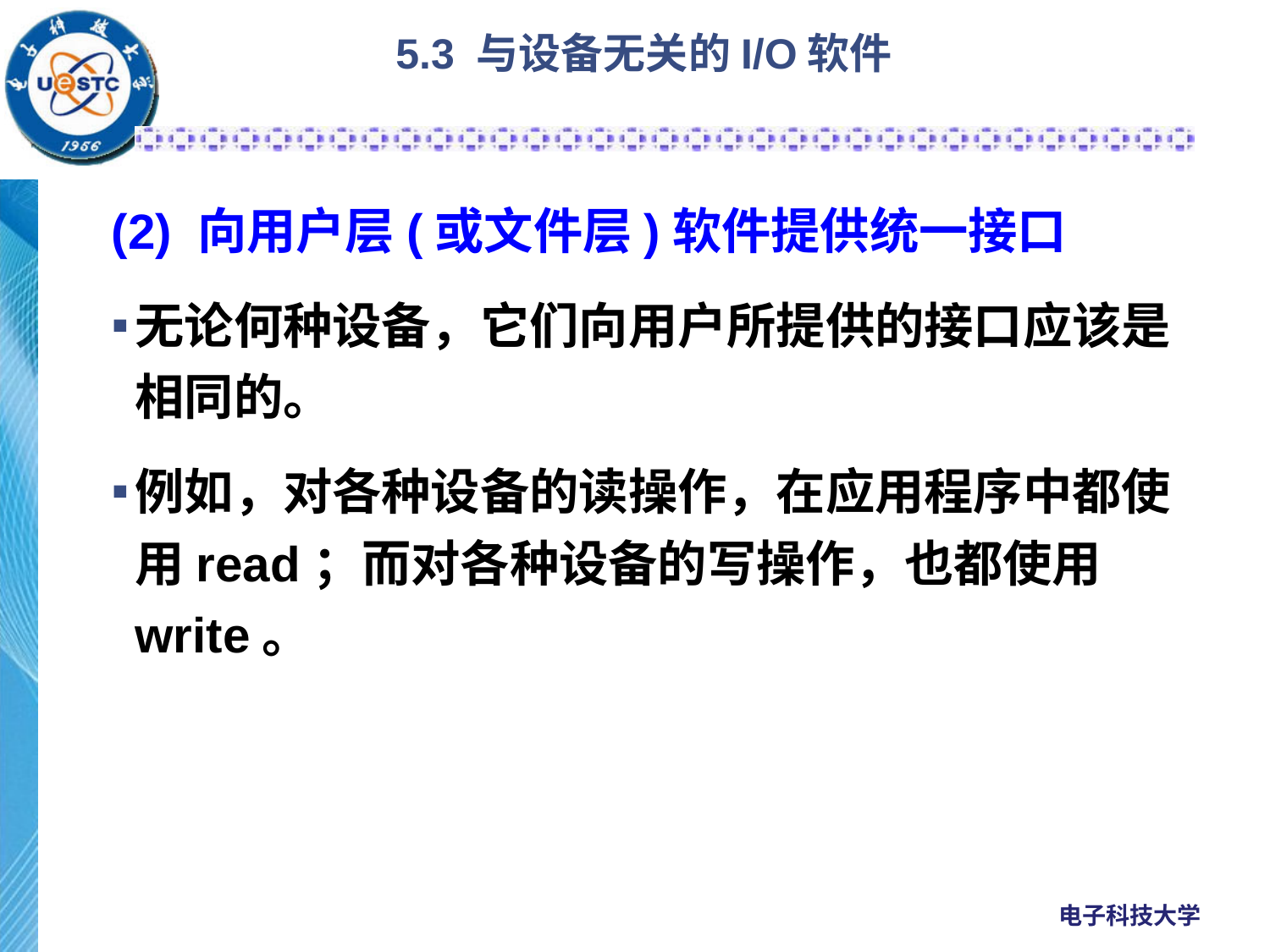

# 5.3 与设备无关的I/O软件
(2) 向用户层(或文件层)软件提供统一接口
无论何种设备，它们向用户所提供的接口应该是相同的。
例如，对各种设备的读操作，在应用程序中都使用read；而对各种设备的写操作，也都使用write。